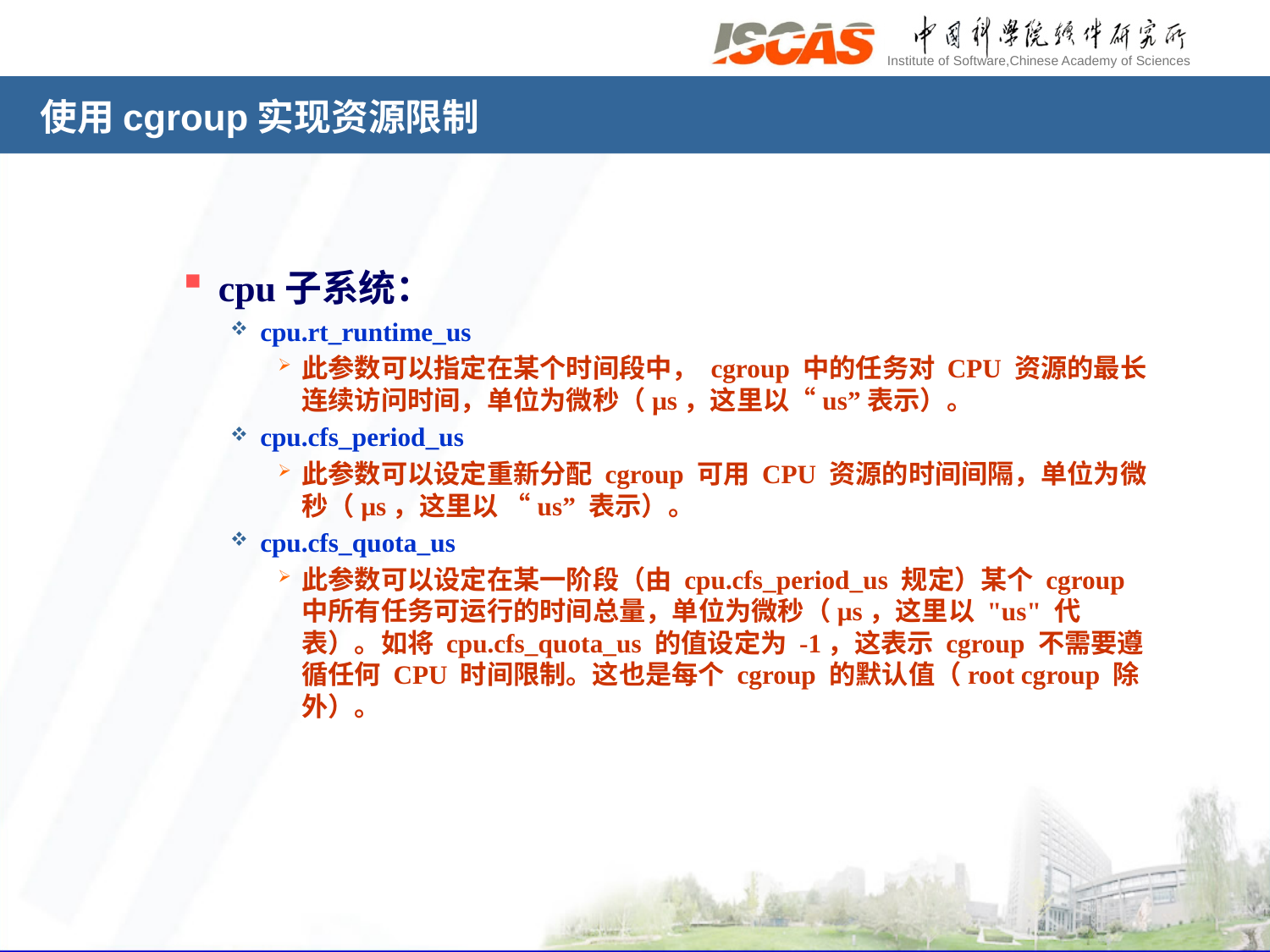

# 使用cgroup实现资源限制
cpu子系统：
cpu.rt_runtime_us
此参数可以指定在某个时间段中， cgroup 中的任务对 CPU 资源的最长连续访问时间，单位为微秒（µs，这里以“us”表示）。
cpu.cfs_period_us
此参数可以设定重新分配 cgroup 可用 CPU 资源的时间间隔，单位为微秒（µs，这里以 “us” 表示）。
cpu.cfs_quota_us
此参数可以设定在某一阶段（由 cpu.cfs_period_us 规定）某个 cgroup 中所有任务可运行的时间总量，单位为微秒（µs，这里以 "us" 代表）。如将 cpu.cfs_quota_us 的值设定为 -1，这表示 cgroup 不需要遵循任何 CPU 时间限制。这也是每个 cgroup 的默认值（root cgroup 除外）。